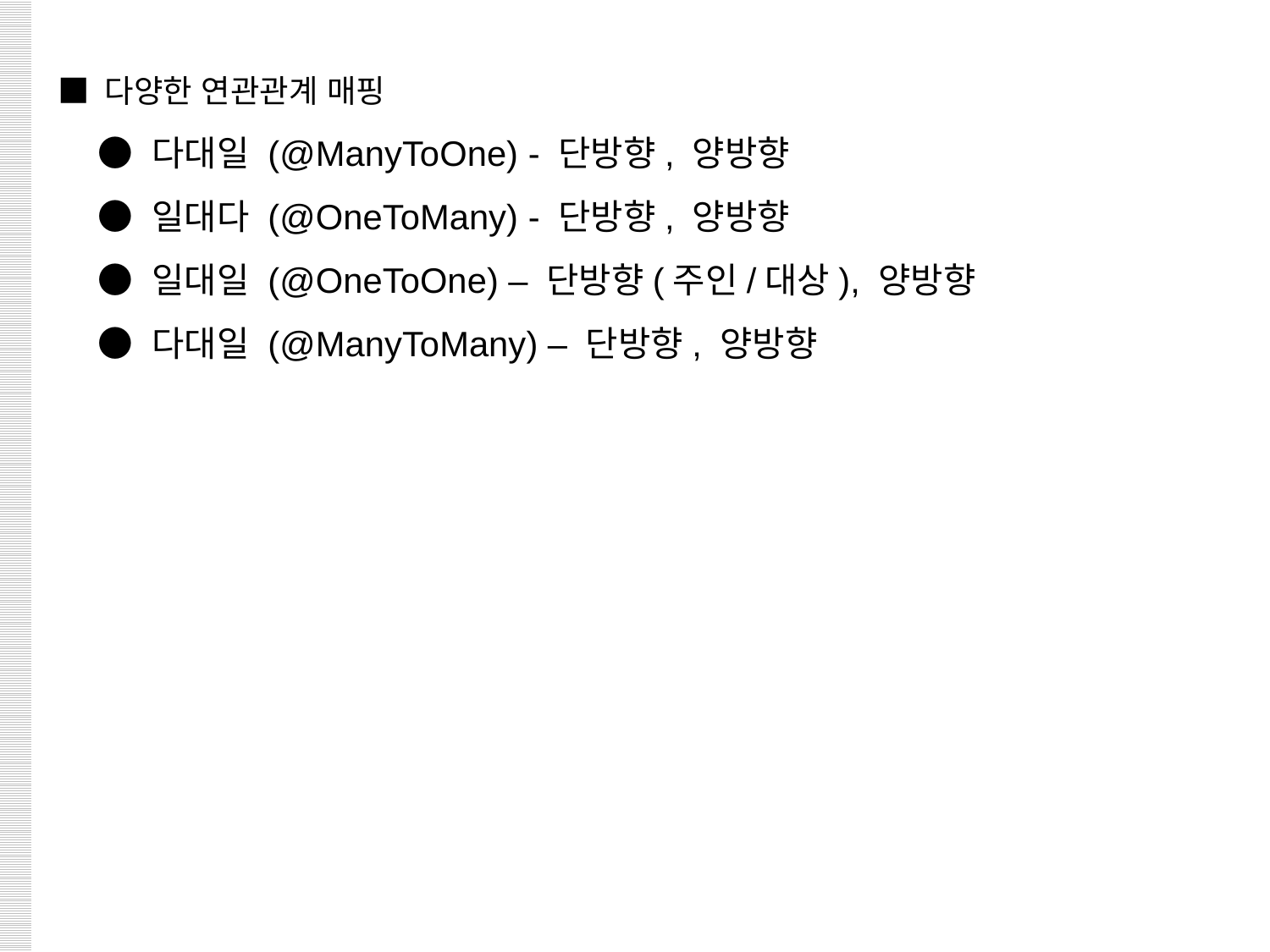

■ 다양한 연관관계 매핑
    ● 다대일 (@ManyToOne) - 단방향, 양방향
    ● 일대다 (@OneToMany) - 단방향, 양방향
    ● 일대일 (@OneToOne) – 단방향(주인/대상), 양방향
    ● 다대일 (@ManyToMany) – 단방향, 양방향